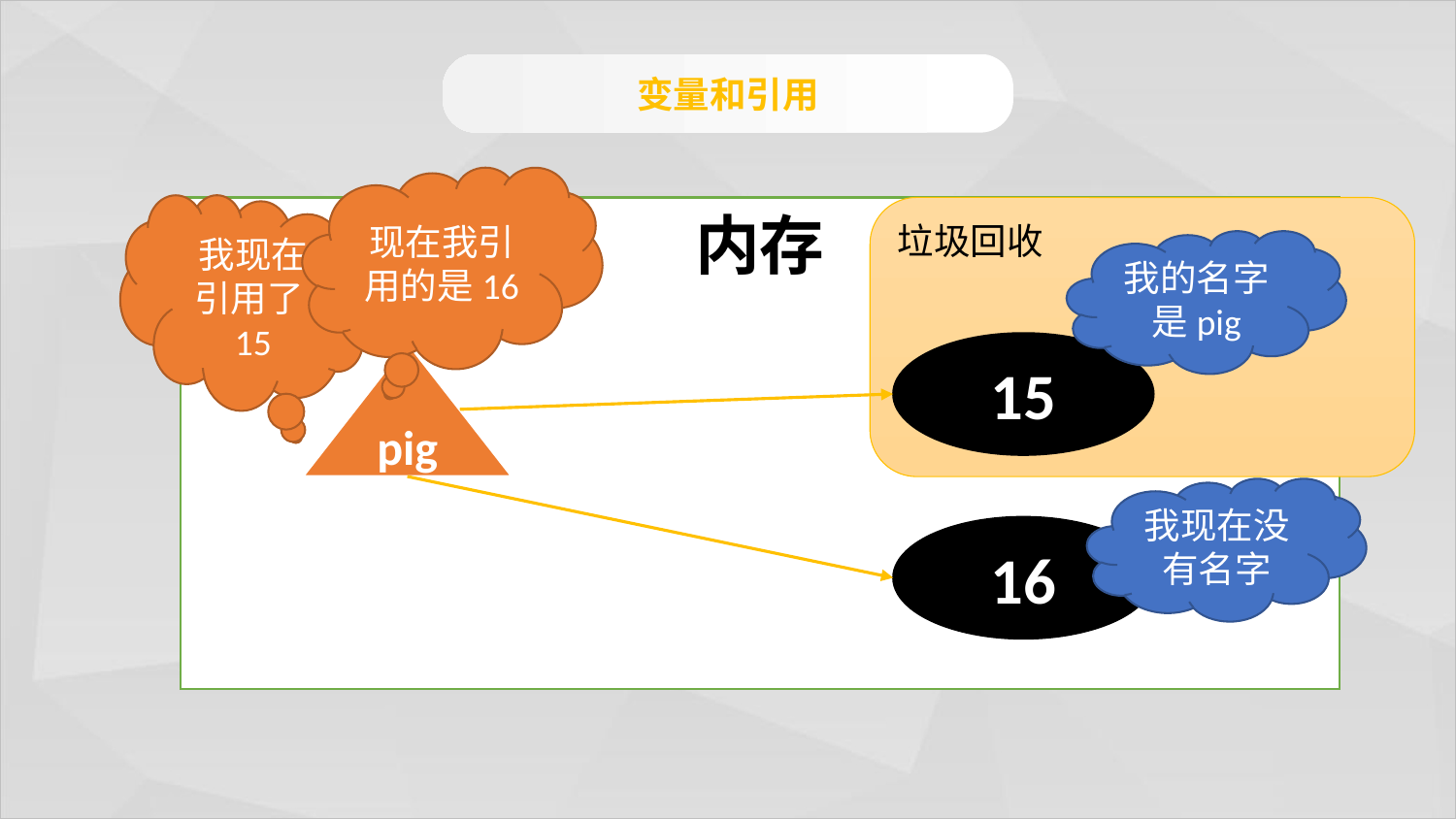

变量和引用
现在我引用的是16
我现在引用了15
内存
垃圾回收
我的名字是pig
15
pig
我现在没有名字
16